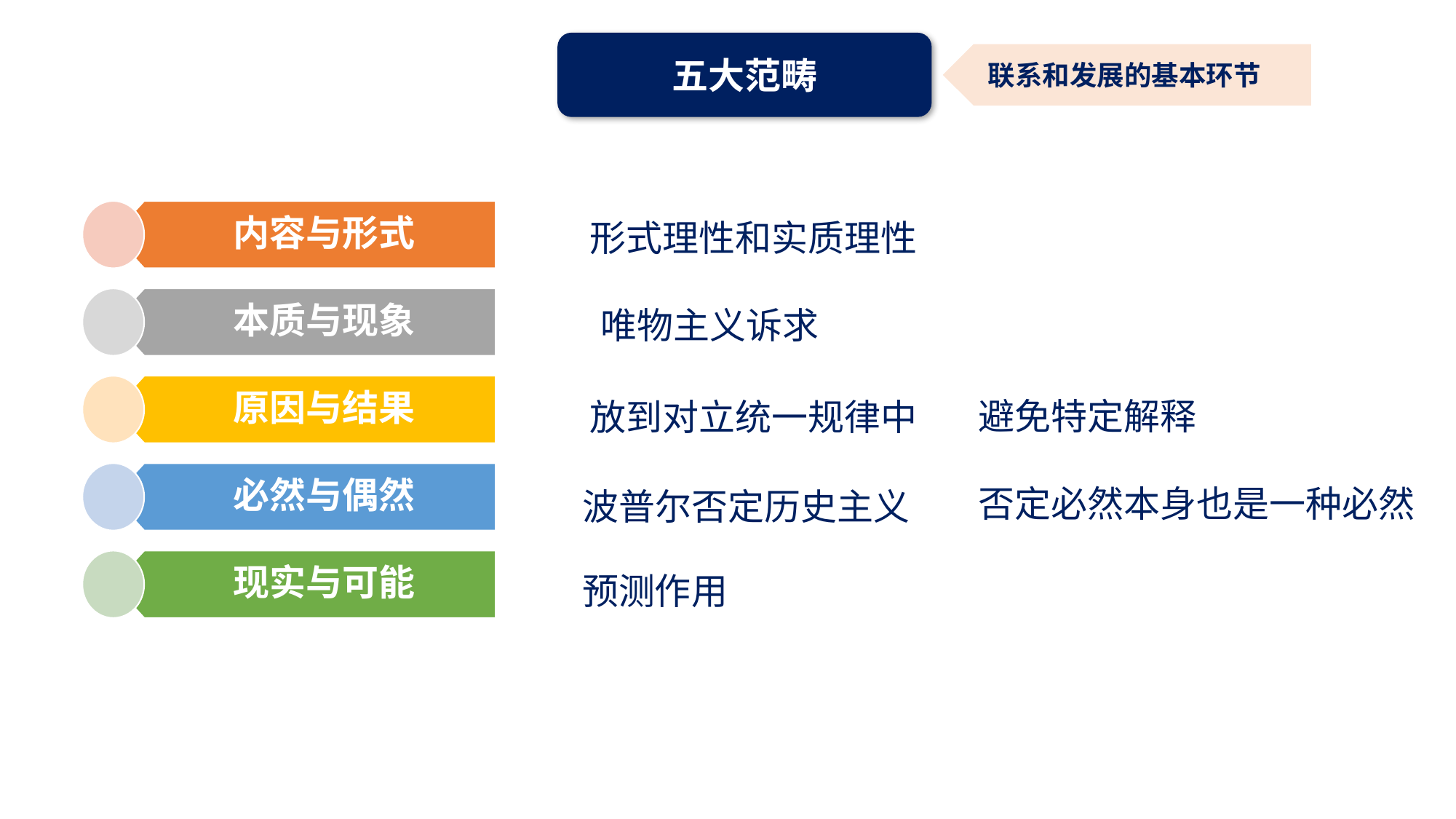

五大范畴

联系和发展的基本环节
内容与形式

本质与现象

原因与结果

必然与偶然

现实与可能

形式理性和实质理性
唯物主义诉求
避免特定解释
放到对立统一规律中
否定必然本身也是一种必然
波普尔否定历史主义
预测作用